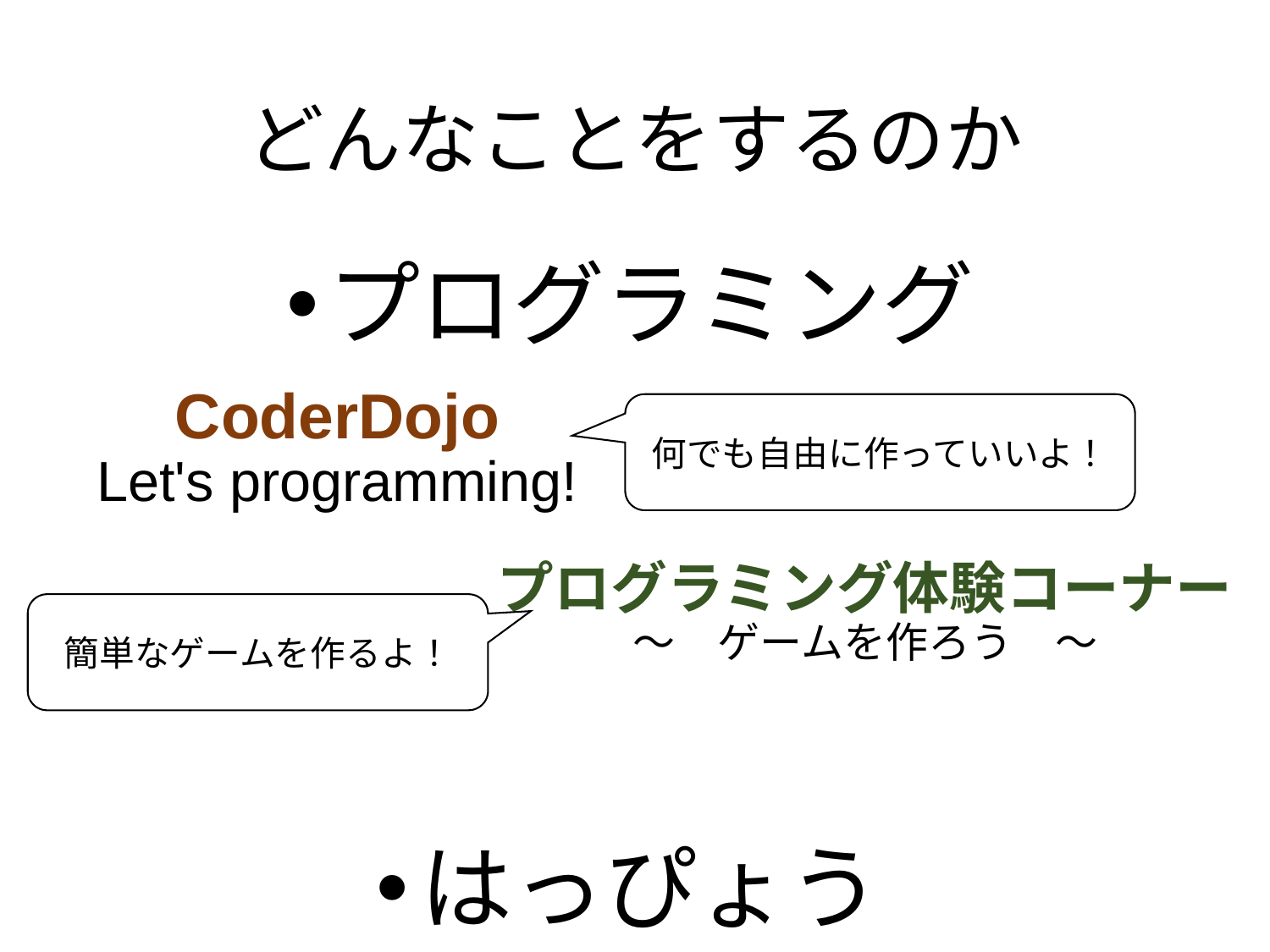

# どんなことをするのか
プログラミング

はっぴょう

CoderDojo
Let's programming!
何でも自由に作っていいよ！
プログラミング体験コーナー
～　ゲームを作ろう　～
簡単なゲームを作るよ！